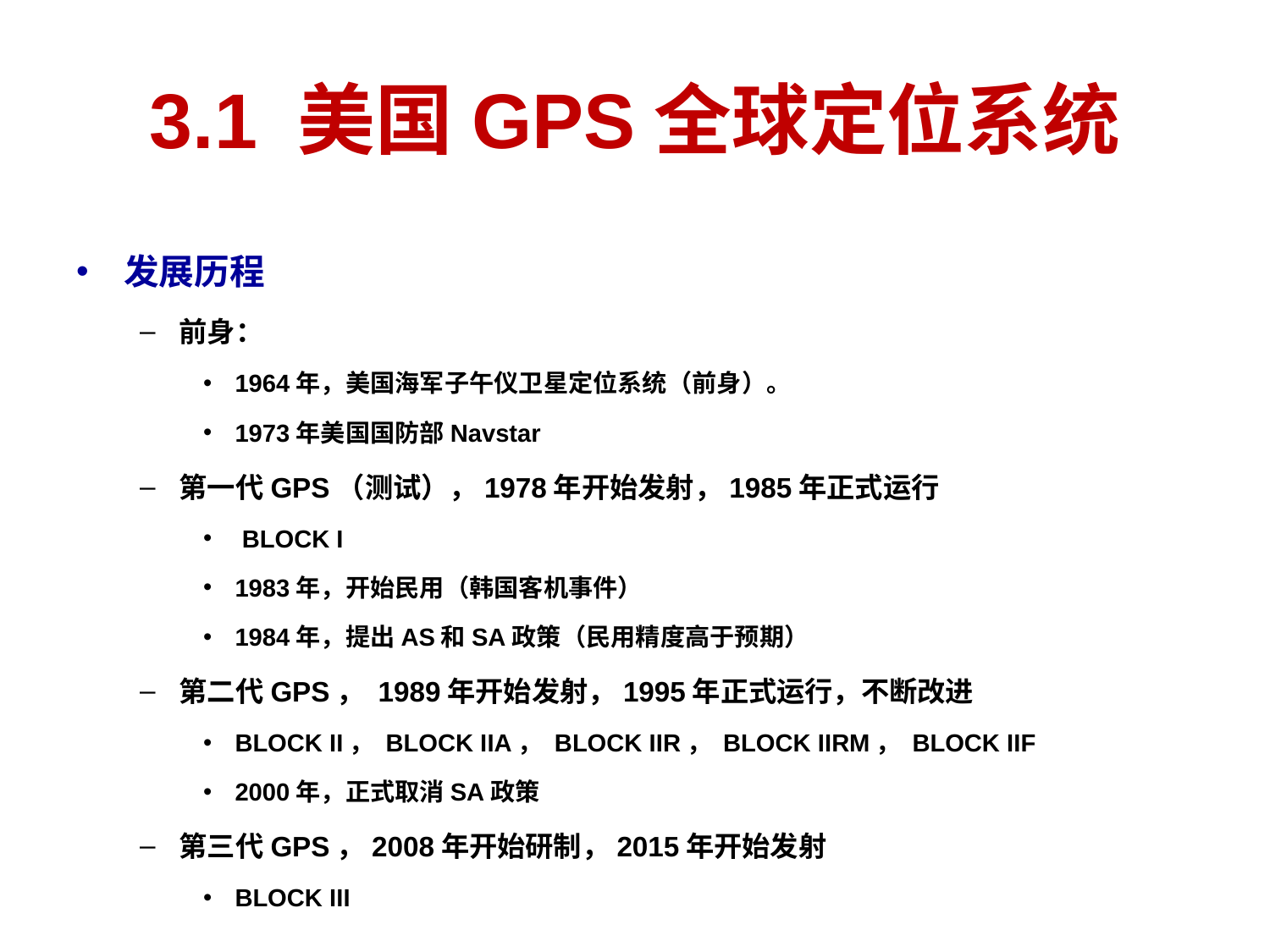

# 3.1 美国GPS全球定位系统
发展历程
前身：
1964年，美国海军子午仪卫星定位系统（前身）。
1973年美国国防部Navstar
第一代GPS（测试），1978年开始发射，1985年正式运行
 BLOCK I
1983年，开始民用（韩国客机事件）
1984年，提出AS和SA政策（民用精度高于预期）
第二代GPS， 1989年开始发射，1995年正式运行，不断改进
BLOCK II， BLOCK IIA， BLOCK IIR， BLOCK IIRM， BLOCK IIF
2000年，正式取消SA政策
第三代GPS，2008年开始研制，2015年开始发射
BLOCK III